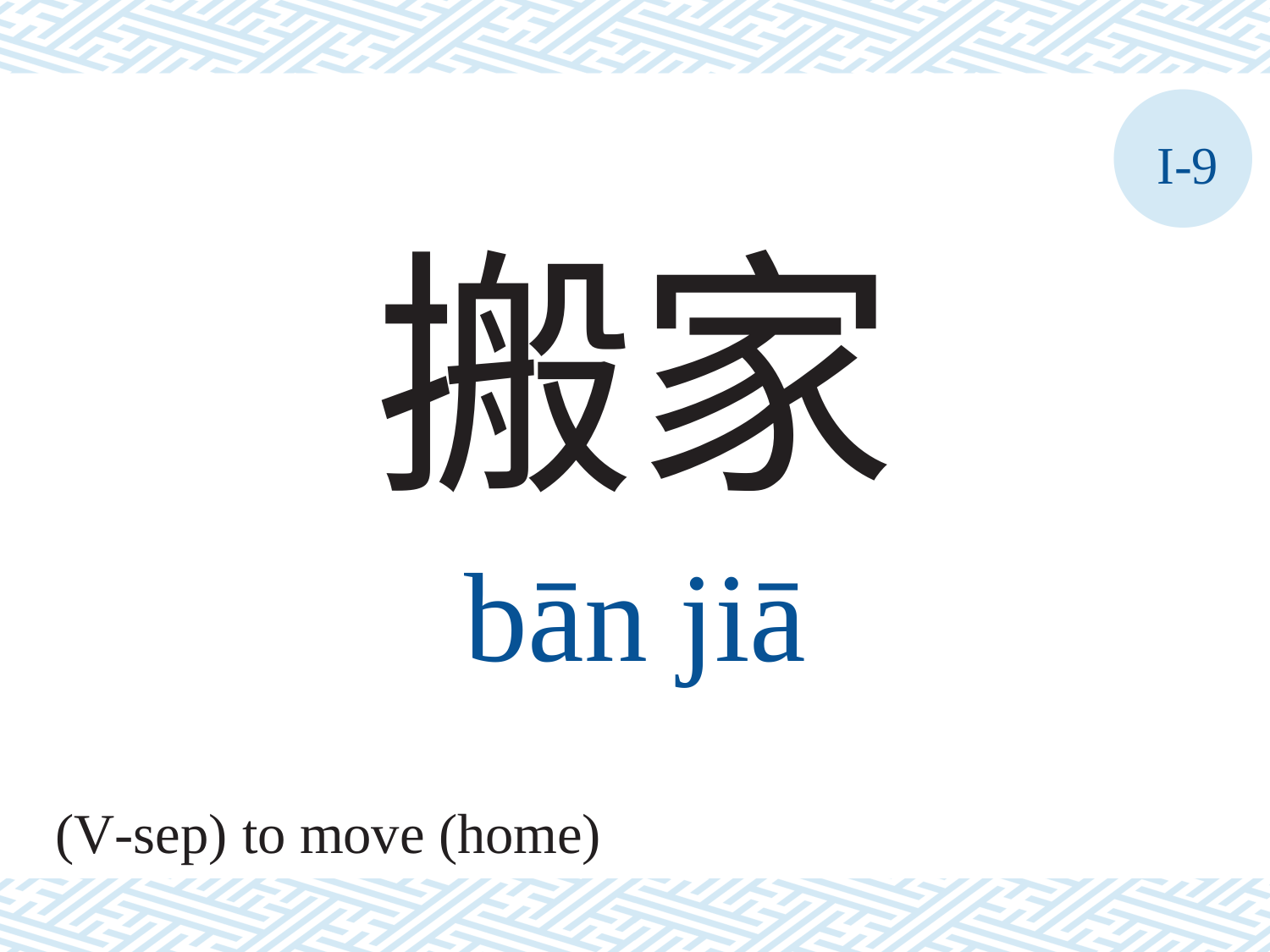

I-9
搬家
bān	jiā
(V-sep) to move (home)